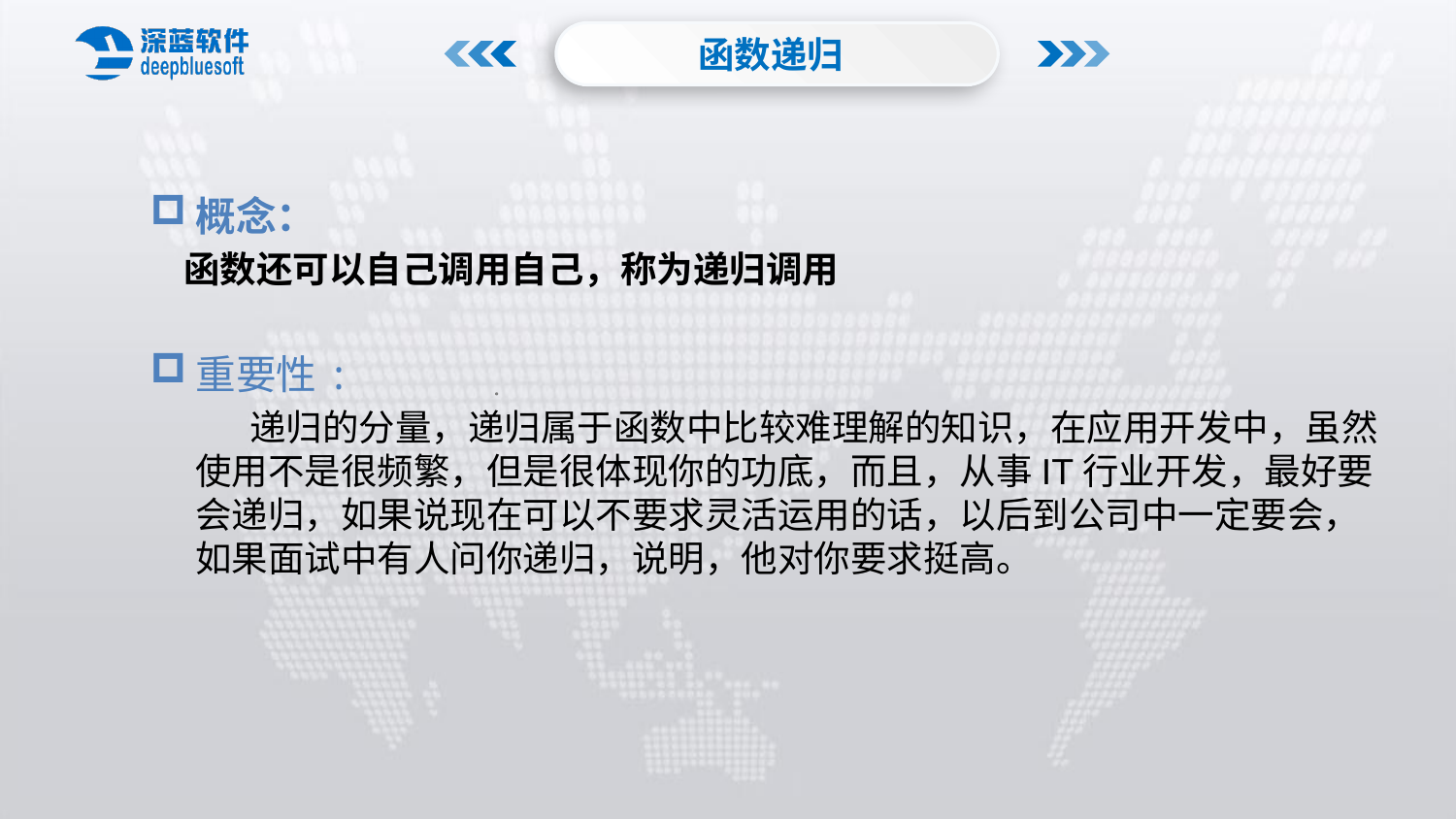

函数递归

概念：
   函数还可以自己调用自己，称为递归调用

重要性:
           递归的分量，递归属于函数中比较难理解的知识，在应用开发中，虽然使用不是很频繁，但是很体现你的功底，而且，从事IT行业开发，最好要会递归，如果说现在可以不要求灵活运用的话，以后到公司中一定要会，如果面试中有人问你递归，说明，他对你要求挺高。